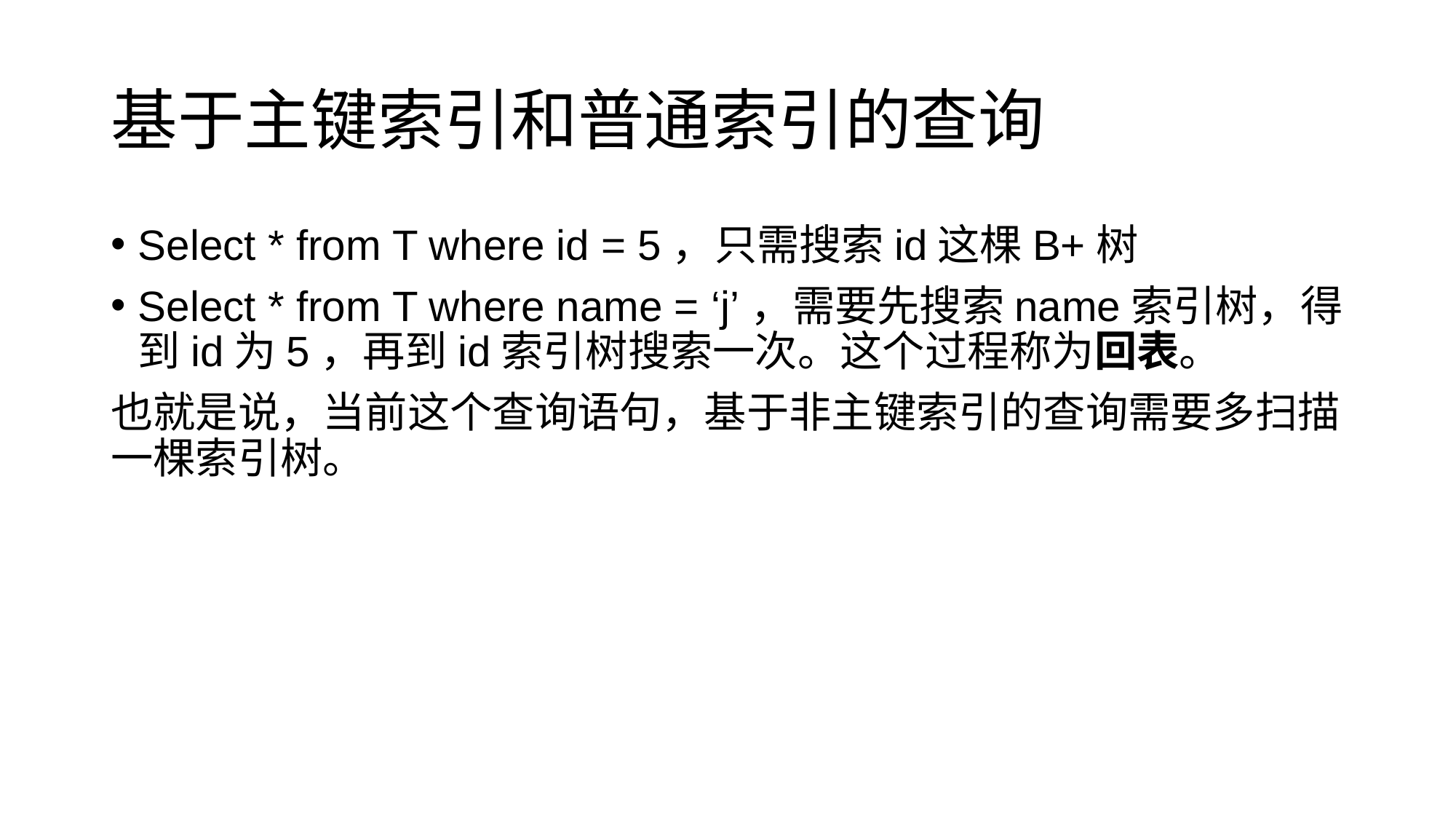

# 基于主键索引和普通索引的查询
Select * from T where id = 5，只需搜索id这棵B+树
Select * from T where name = ‘j’，需要先搜索name索引树，得到id为5，再到id索引树搜索一次。这个过程称为回表。
也就是说，当前这个查询语句，基于非主键索引的查询需要多扫描一棵索引树。